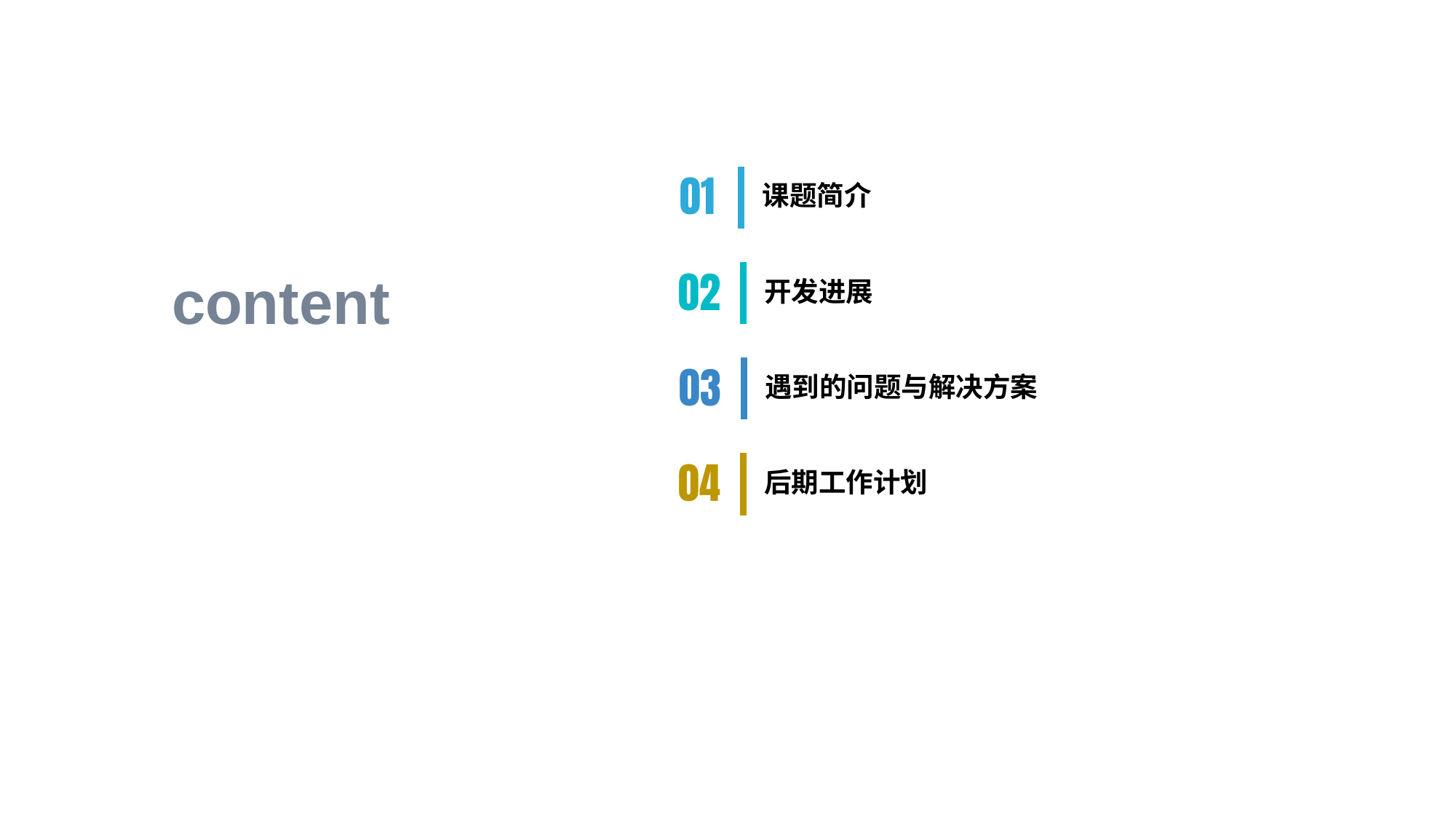

01
课题简介
content
02
开发进展
03
遇到的问题与解决方案
04
后期工作计划